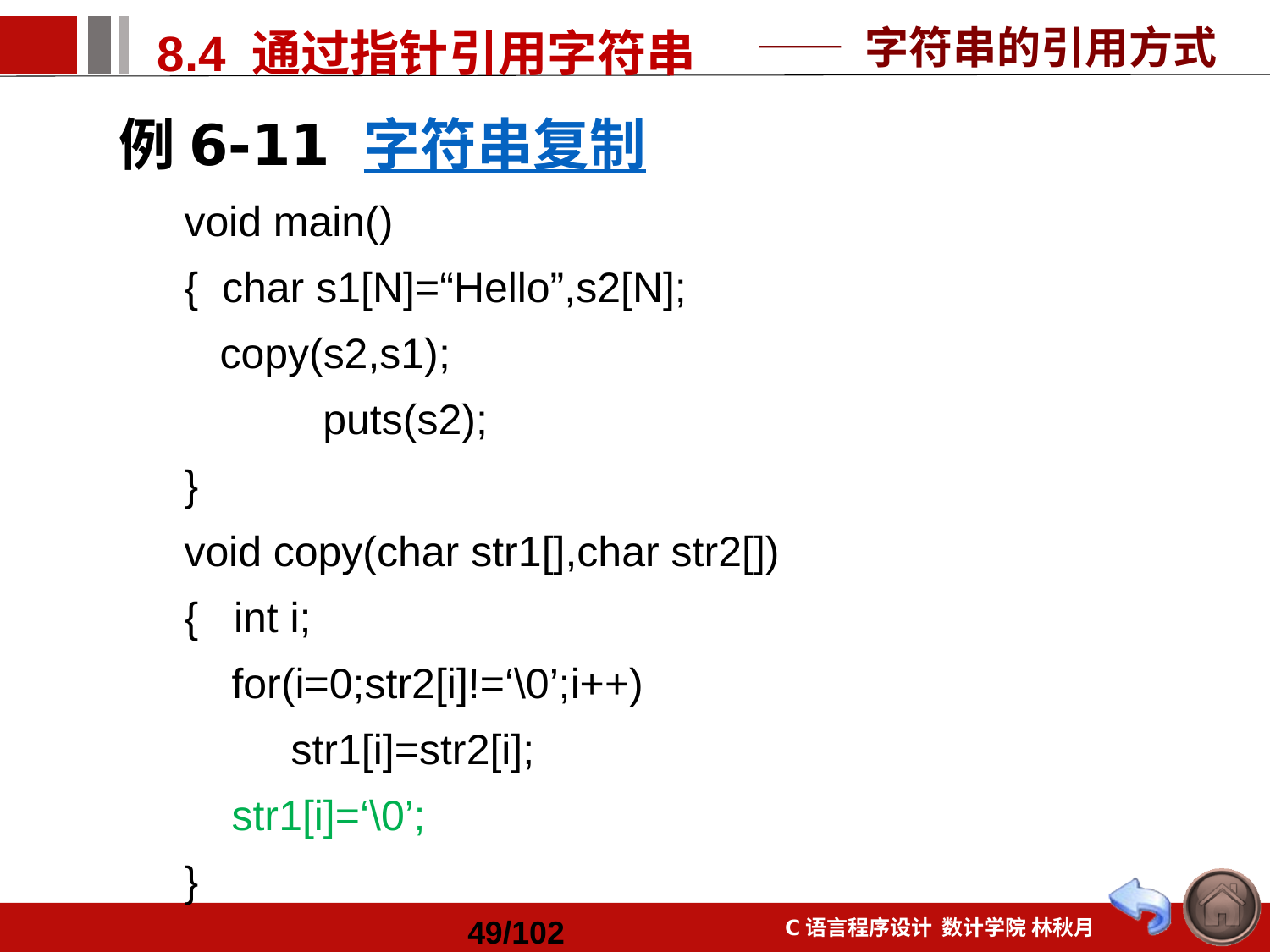

—— 字符串的引用方式
例6-11 字符串复制
void main()
{  char s1[N]=“Hello”,s2[N];
   copy(s2,s1);
	 puts(s2);
}
void copy(char str1[],char str2[])
{   int i;
    for(i=0;str2[i]!=‘\0’;i++)
         str1[i]=str2[i];
    str1[i]=‘\0’;
}